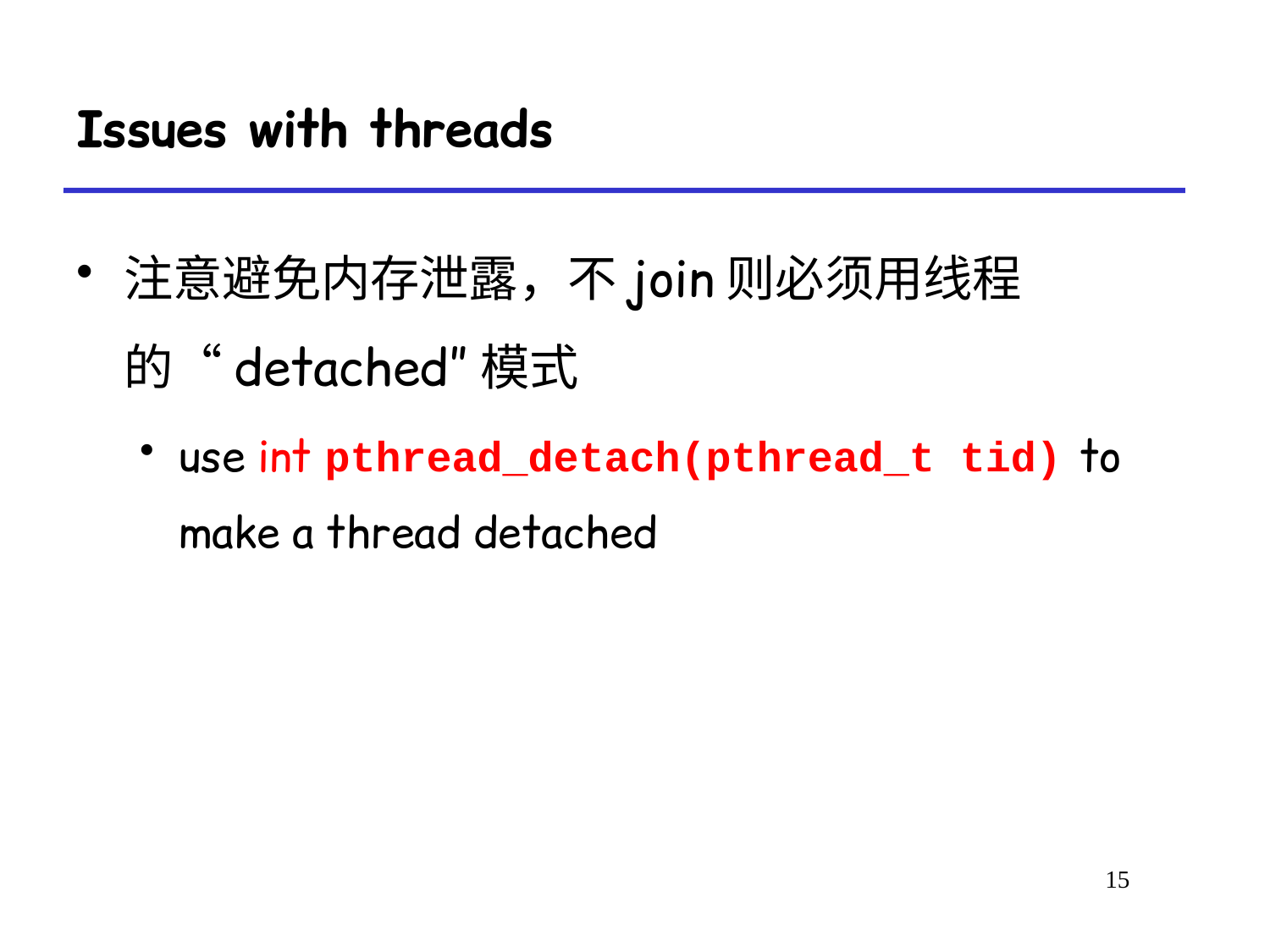

# Issues with threads
注意避免内存泄露，不join则必须用线程的“detached”模式
use int pthread_detach(pthread_t tid) to make a thread detached
15